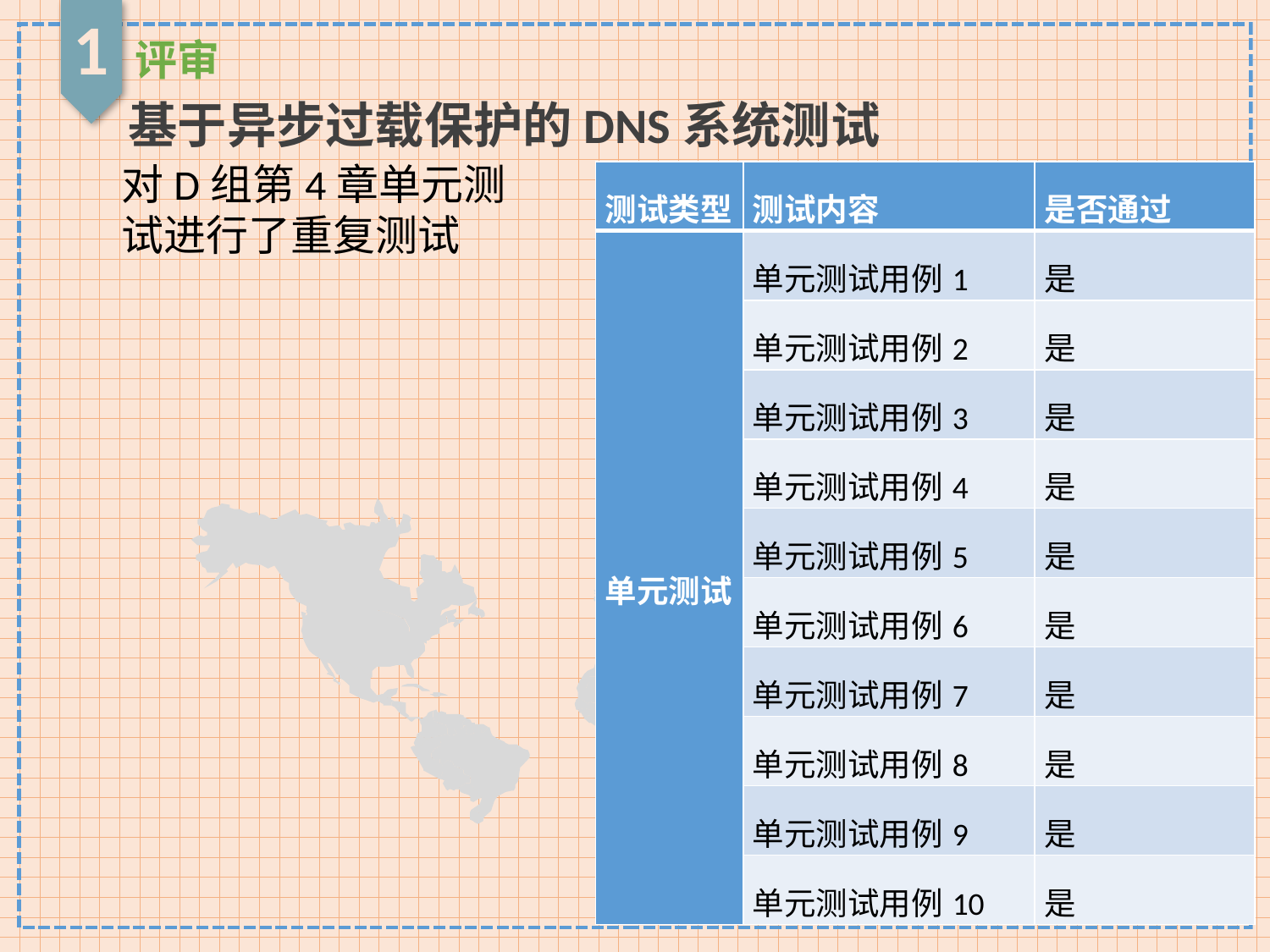

1
评审
基于异步过载保护的DNS系统测试
对D组第4章单元测试进行了重复测试

| 测试类型 | 测试内容 | 是否通过 |
| --- | --- | --- |
| 单元测试 | 单元测试用例1 | 是 |
|  | 单元测试用例2 | 是 |
|  | 单元测试用例3 | 是 |
|  | 单元测试用例4 | 是 |
|  | 单元测试用例5 | 是 |
|  | 单元测试用例6 | 是 |
|  | 单元测试用例7 | 是 |
|  | 单元测试用例8 | 是 |
|  | 单元测试用例9 | 是 |
|  | 单元测试用例10 | 是 |